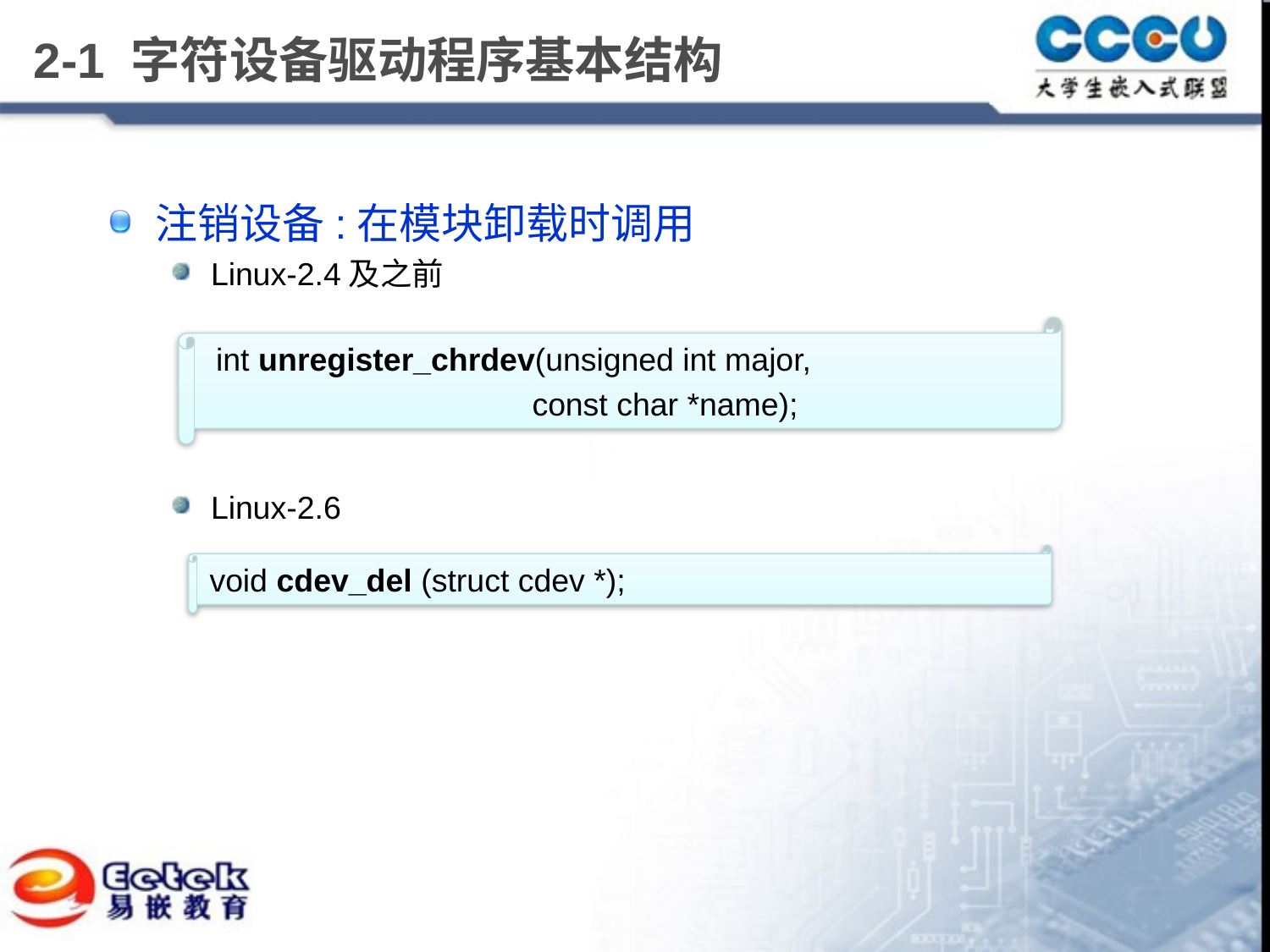

# 2-1 字符设备驱动程序基本结构
注销设备:在模块卸载时调用
Linux-2.4及之前

Linux-2.6

 int unregister_chrdev(unsigned int major,
		        const char *name);
void cdev_del (struct cdev *);